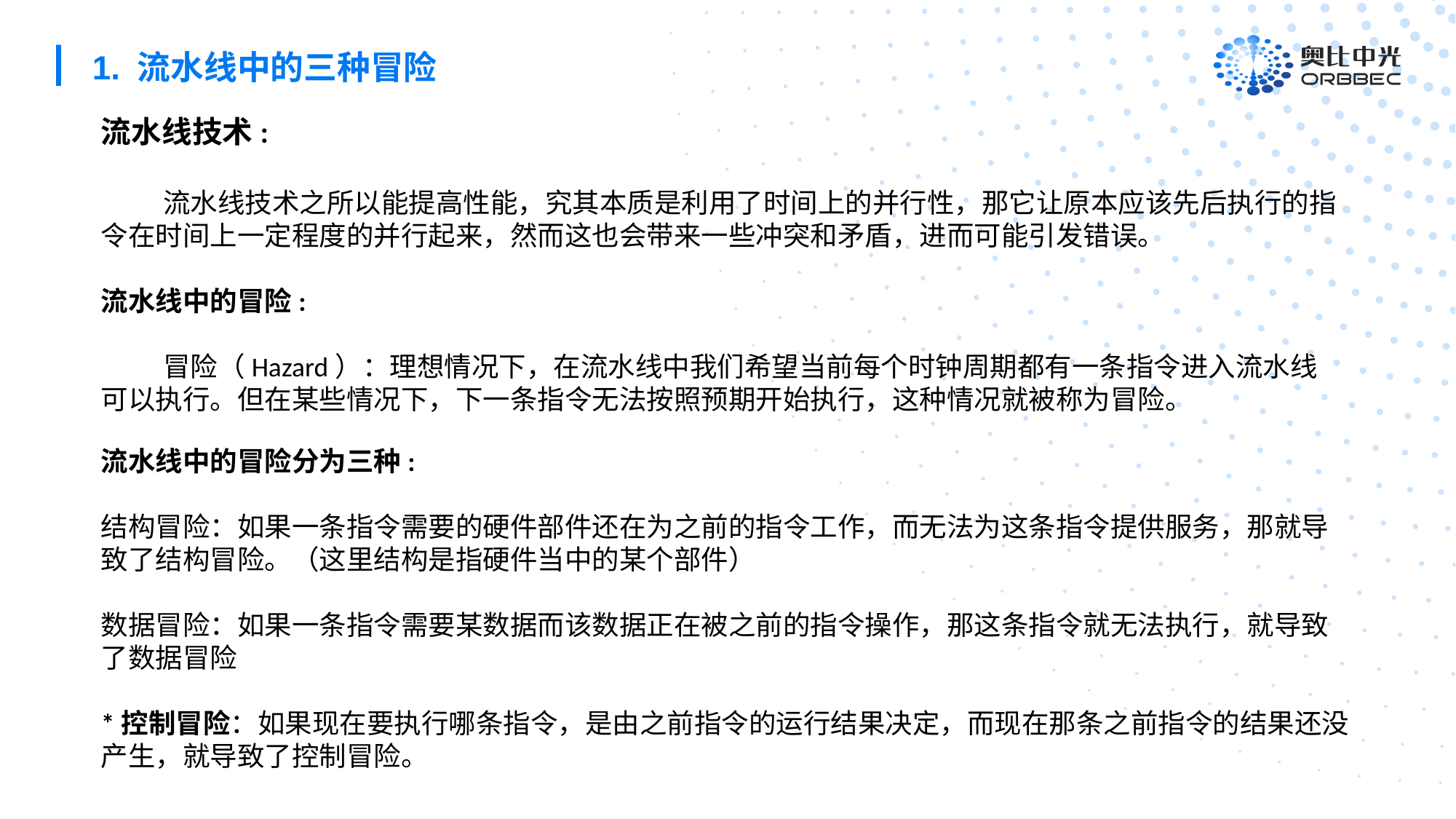

1. 流水线中的三种冒险
流水线技术:

         流水线技术之所以能提高性能，究其本质是利用了时间上的并行性，那它让原本应该先后执行的指令在时间上一定程度的并行起来，然而这也会带来一些冲突和矛盾，进而可能引发错误。

流水线中的冒险:

         冒险（Hazard）：理想情况下，在流水线中我们希望当前每个时钟周期都有一条指令进入流水线可以执行。但在某些情况下，下一条指令无法按照预期开始执行，这种情况就被称为冒险。
流水线中的冒险分为三种:

结构冒险：如果一条指令需要的硬件部件还在为之前的指令工作，而无法为这条指令提供服务，那就导致了结构冒险。（这里结构是指硬件当中的某个部件）

数据冒险：如果一条指令需要某数据而该数据正在被之前的指令操作，那这条指令就无法执行，就导致了数据冒险

*控制冒险：如果现在要执行哪条指令，是由之前指令的运行结果决定，而现在那条之前指令的结果还没产生，就导致了控制冒险。
3